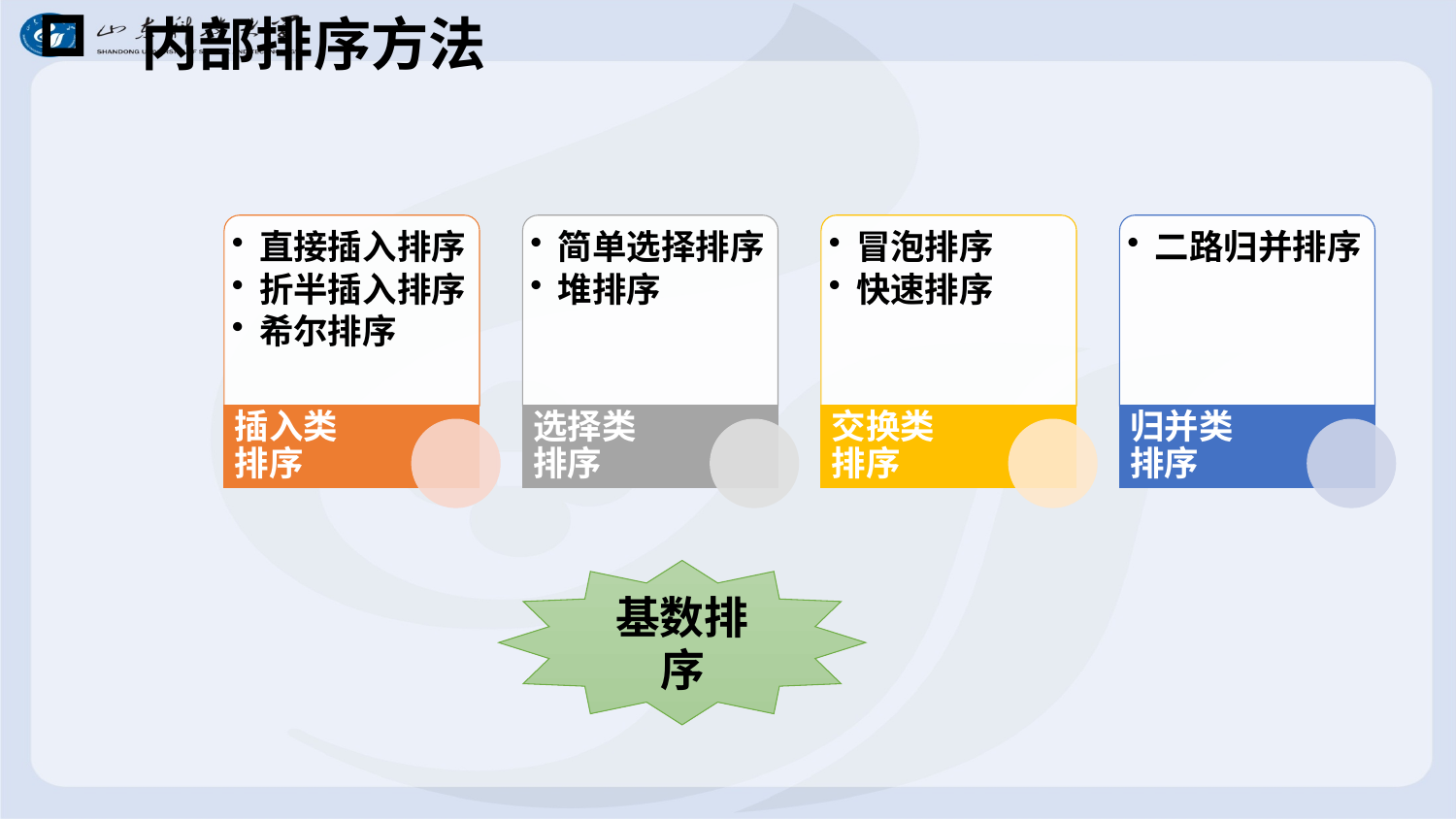

# 内部排序方法
直接插入排序
折半插入排序
希尔排序
插入类      排序
简单选择排序
堆排序
选择类     排序
冒泡排序
快速排序
交换类     排序
二路归并排序
归并类     排序
基数排序